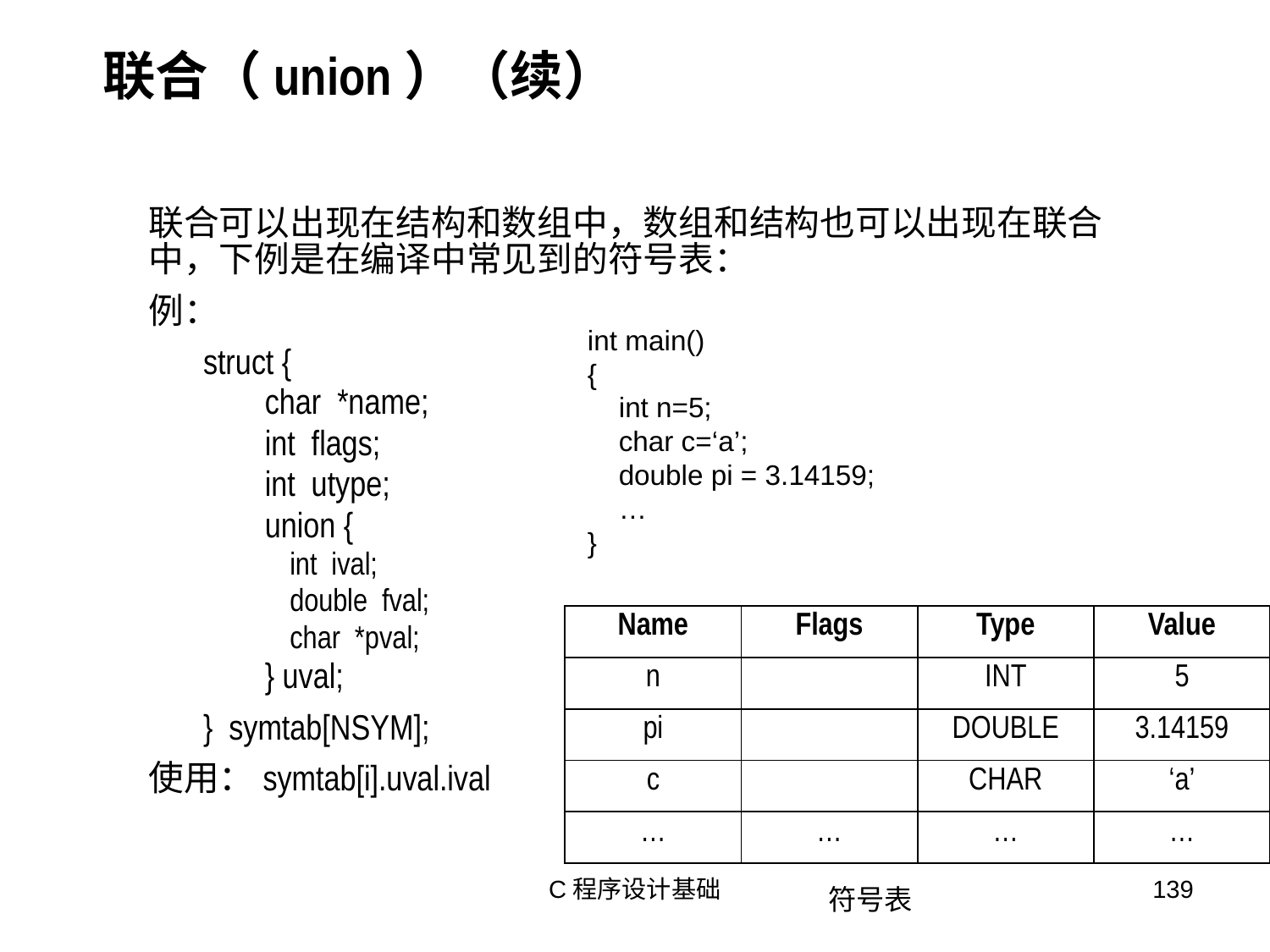

# 联合（union）（续）
联合可以出现在结构和数组中，数组和结构也可以出现在联合中，下例是在编译中常见到的符号表：
例：
struct {
char  *name;
int  flags;
int  utype;
union {
int  ival;
double  fval;
char  *pval;
} uval;
}  symtab[NSYM];
使用：symtab[i].uval.ival
int main()
{
    int n=5;
    char c=‘a’;
    double pi = 3.14159;
    …
}
| Name | Flags | Type | Value |
| --- | --- | --- | --- |
| n |  | INT | 5 |
| pi |  | DOUBLE | 3.14159 |
| c |  | CHAR | ‘a’ |
| … | … | … | … |
C程序设计基础
139
符号表